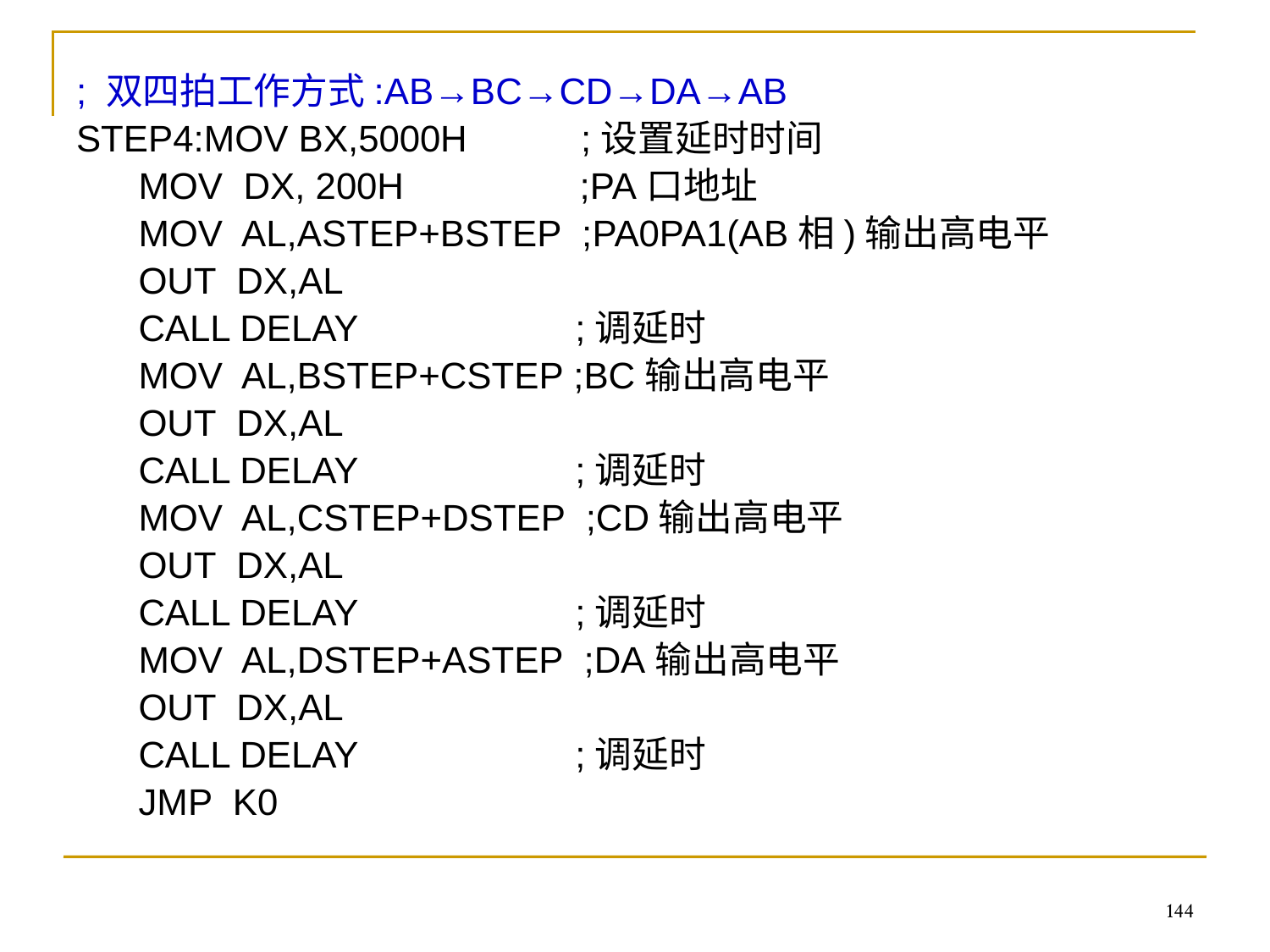

; 双四拍工作方式:AB→BC→CD→DA→AB
STEP4:MOV BX,5000H           ;设置延时时间
      MOV  DX, 200H                 ;PA口地址
      MOV  AL,ASTEP+BSTEP  ;PA0PA1(AB相)输出高电平
      OUT  DX,AL
      CALL DELAY                     ;调延时
      MOV  AL,BSTEP+CSTEP ;BC输出高电平
      OUT  DX,AL
      CALL DELAY                     ;调延时
      MOV  AL,CSTEP+DSTEP  ;CD输出高电平
      OUT  DX,AL
      CALL DELAY                     ;调延时
      MOV  AL,DSTEP+ASTEP  ;DA输出高电平
      OUT  DX,AL
      CALL DELAY                     ;调延时
      JMP  K0
144